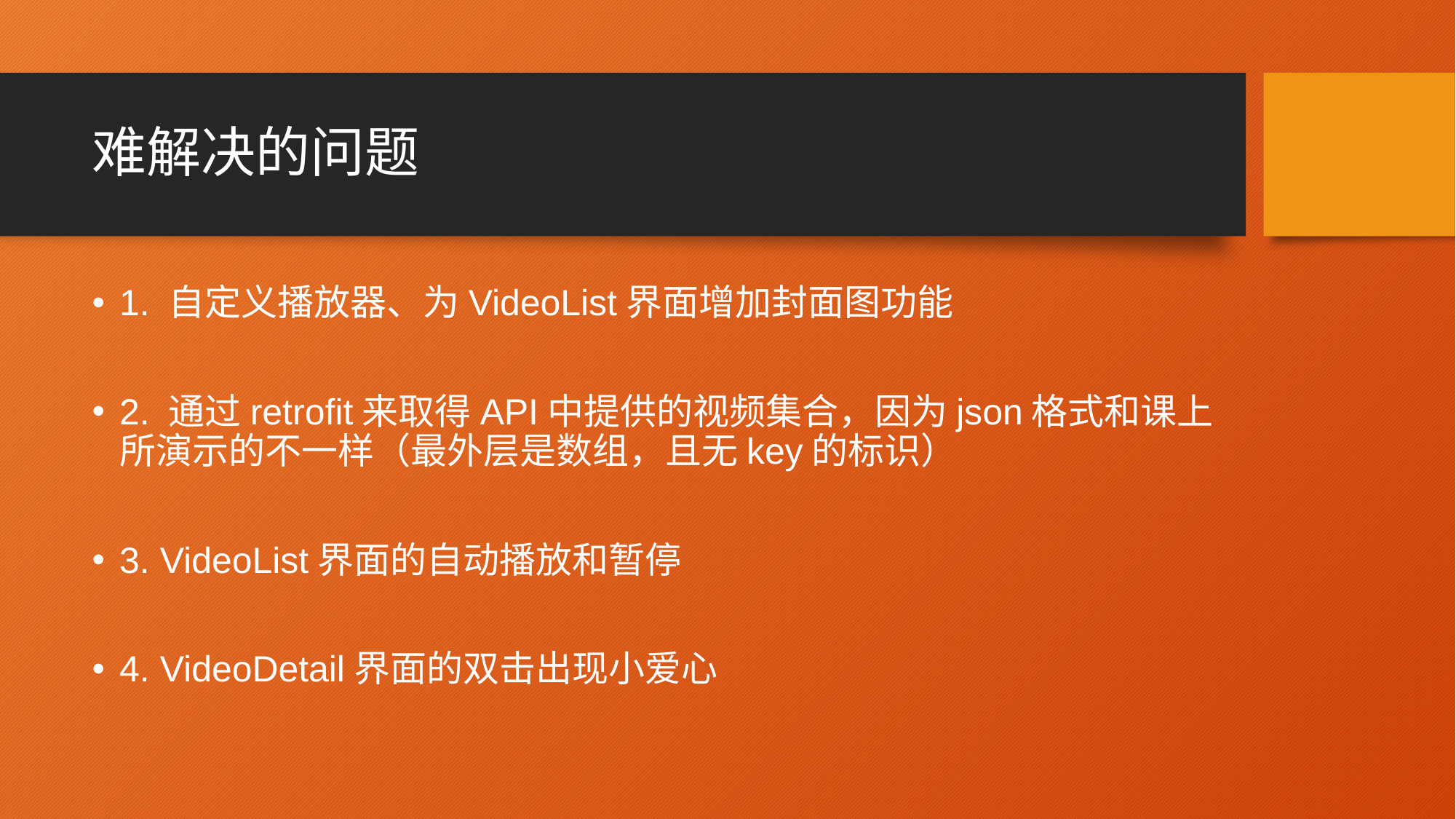

# 难解决的问题
1. 自定义播放器、为VideoList界面增加封面图功能

2. 通过retrofit来取得API中提供的视频集合，因为json格式和课上所演示的不一样（最外层是数组，且无key的标识）

3. VideoList界面的自动播放和暂停

4. VideoDetail界面的双击出现小爱心